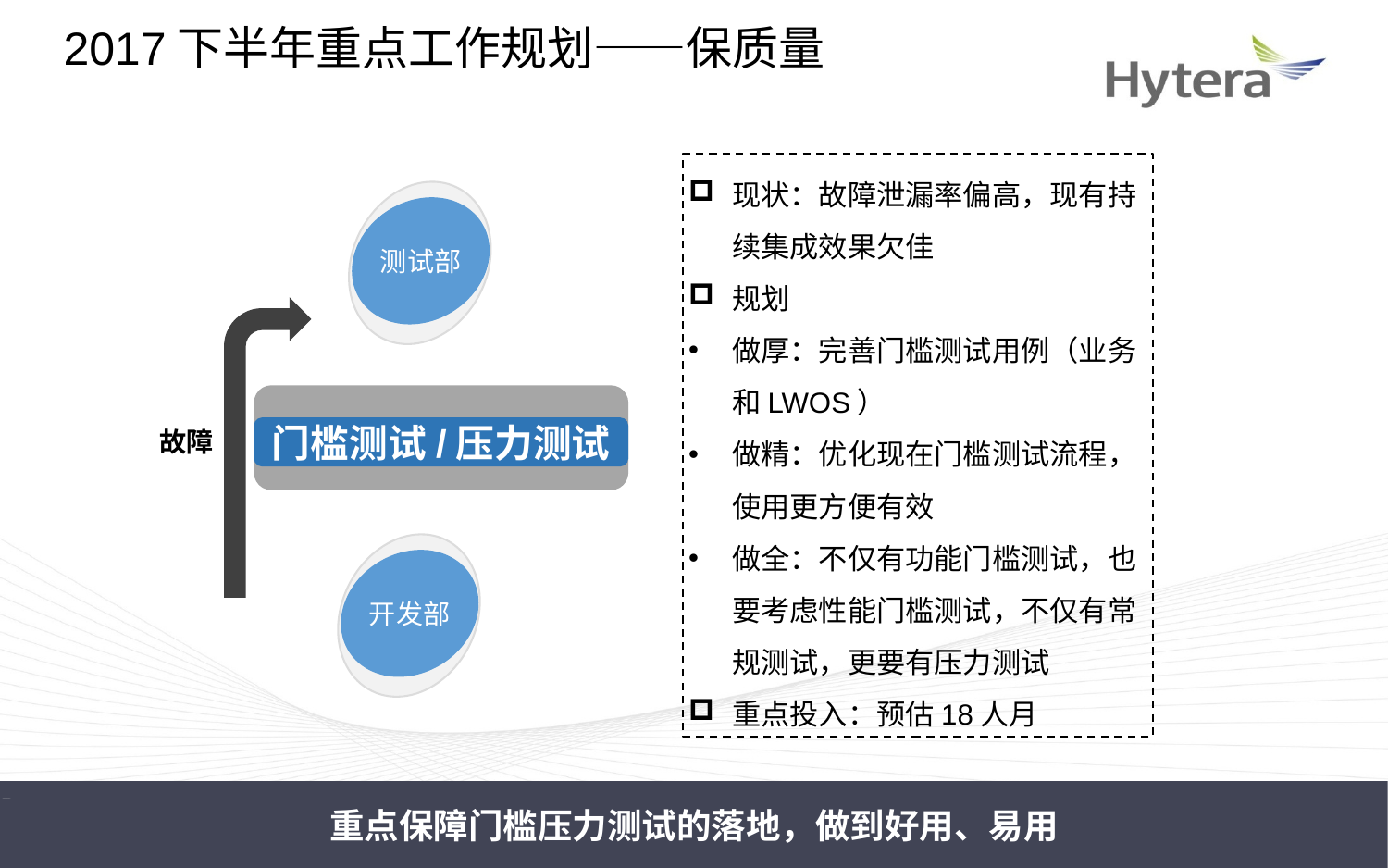

2017下半年重点工作规划——保质量
现状：故障泄漏率偏高，现有持续集成效果欠佳
规划
做厚：完善门槛测试用例（业务和LWOS）
做精：优化现在门槛测试流程，使用更方便有效
做全：不仅有功能门槛测试，也要考虑性能门槛测试，不仅有常规测试，更要有压力测试
重点投入：预估18人月

测试部

门槛测试/压力测试
故障

开发部

重点保障门槛压力测试的落地，做到好用、易用
收敛版本故障，开发及完善版本测试平台，提高版本质量